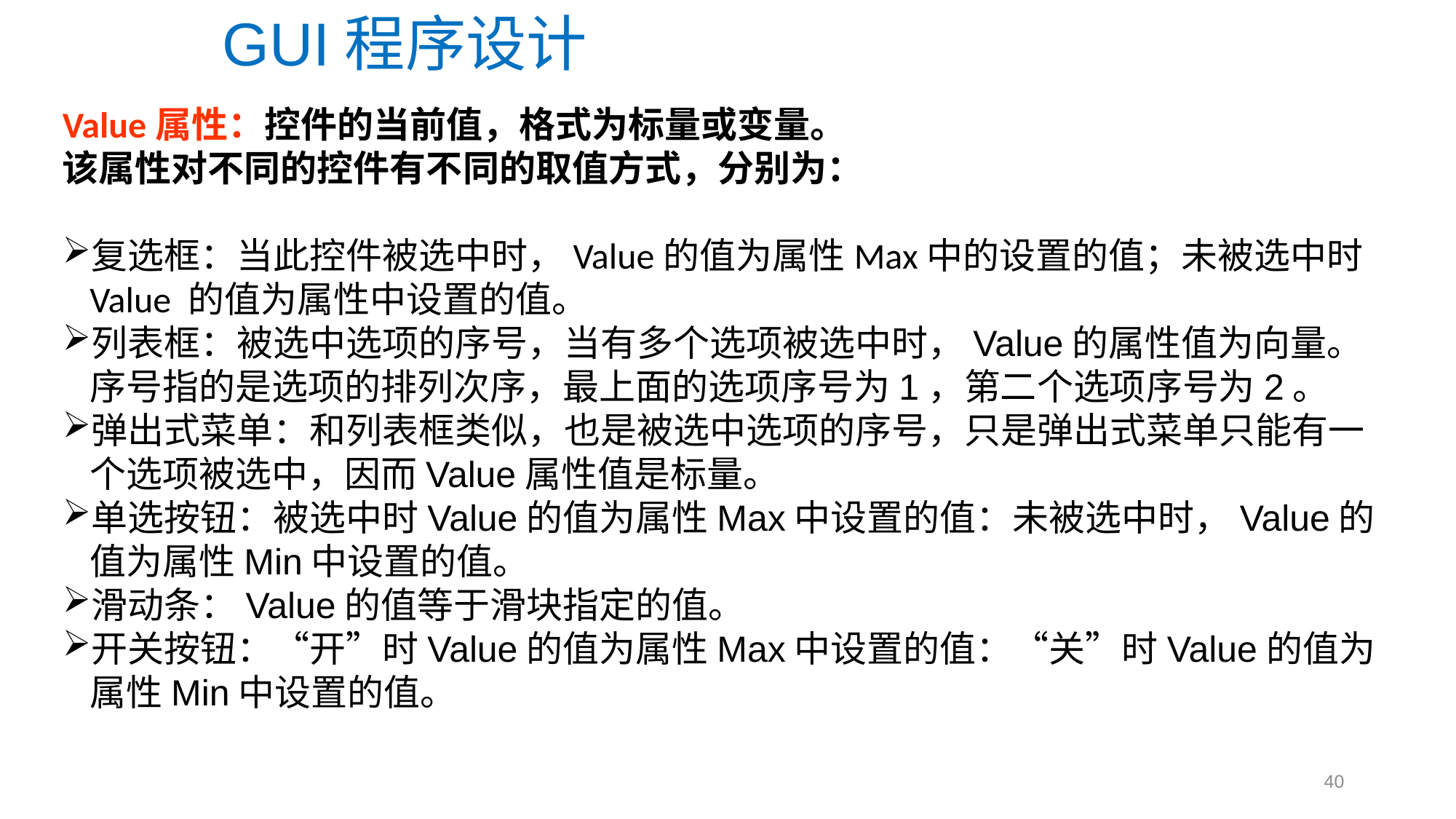

GUI程序设计
Value属性：控件的当前值，格式为标量或变量。
该属性对不同的控件有不同的取值方式，分别为：

复选框：当此控件被选中时，Value的值为属性Max中的设置的值；未被选中时Value 的值为属性中设置的值。
列表框：被选中选项的序号，当有多个选项被选中时，Value的属性值为向量。序号指的是选项的排列次序，最上面的选项序号为1，第二个选项序号为2。
弹出式菜单：和列表框类似，也是被选中选项的序号，只是弹出式菜单只能有一个选项被选中，因而Value属性值是标量。
单选按钮：被选中时Value的值为属性Max中设置的值：未被选中时，Value的值为属性Min中设置的值。
滑动条：Value的值等于滑块指定的值。
开关按钮：“开”时Value的值为属性Max中设置的值：“关”时Value的值为属性Min中设置的值。
40